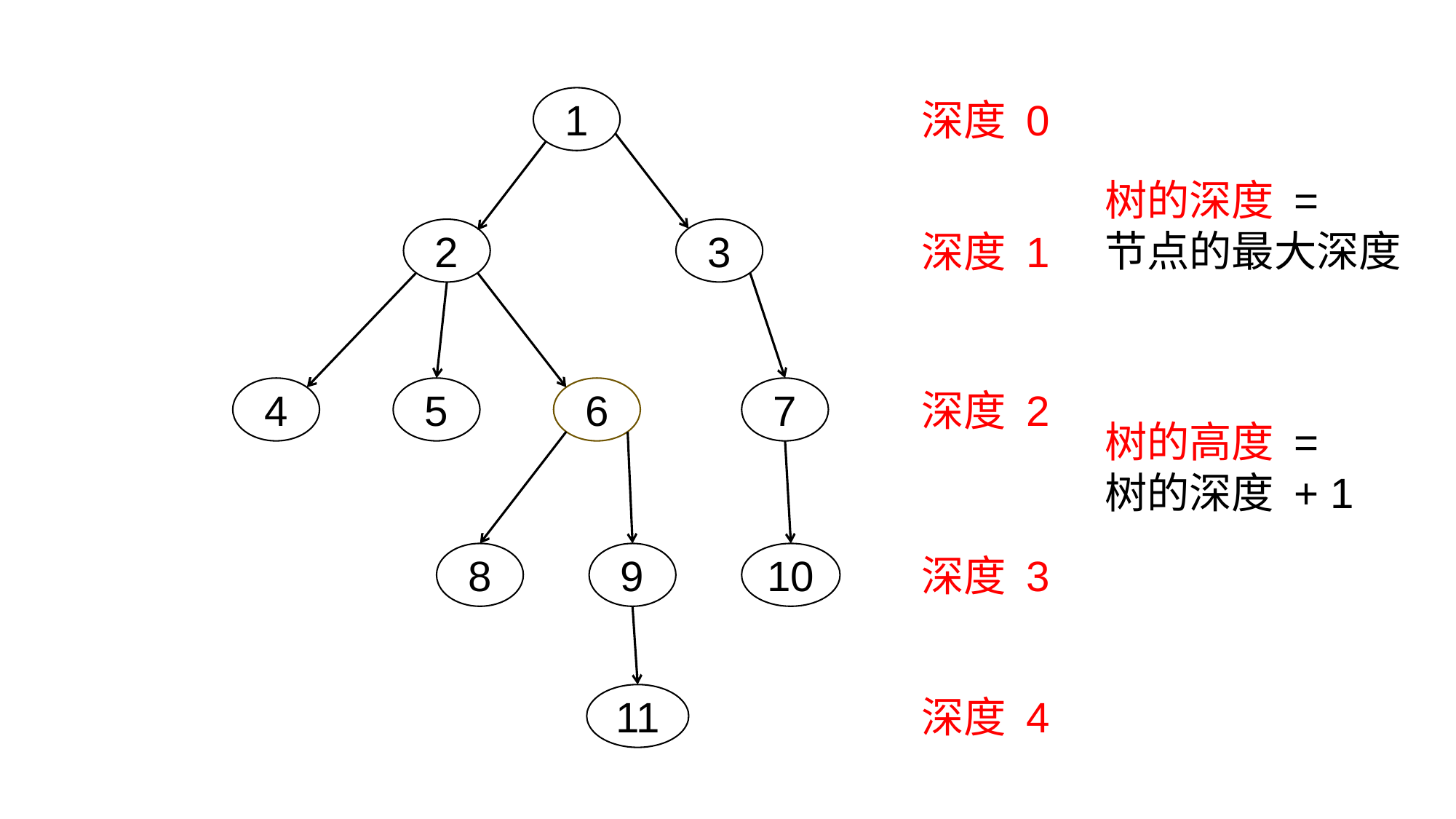

#
1
深度 0
树的深度 =
节点的最大深度
3
2
深度 1
4
5
6
7
深度 2
树的高度 =
树的深度 + 1
8
9
10
深度 3
11
深度 4